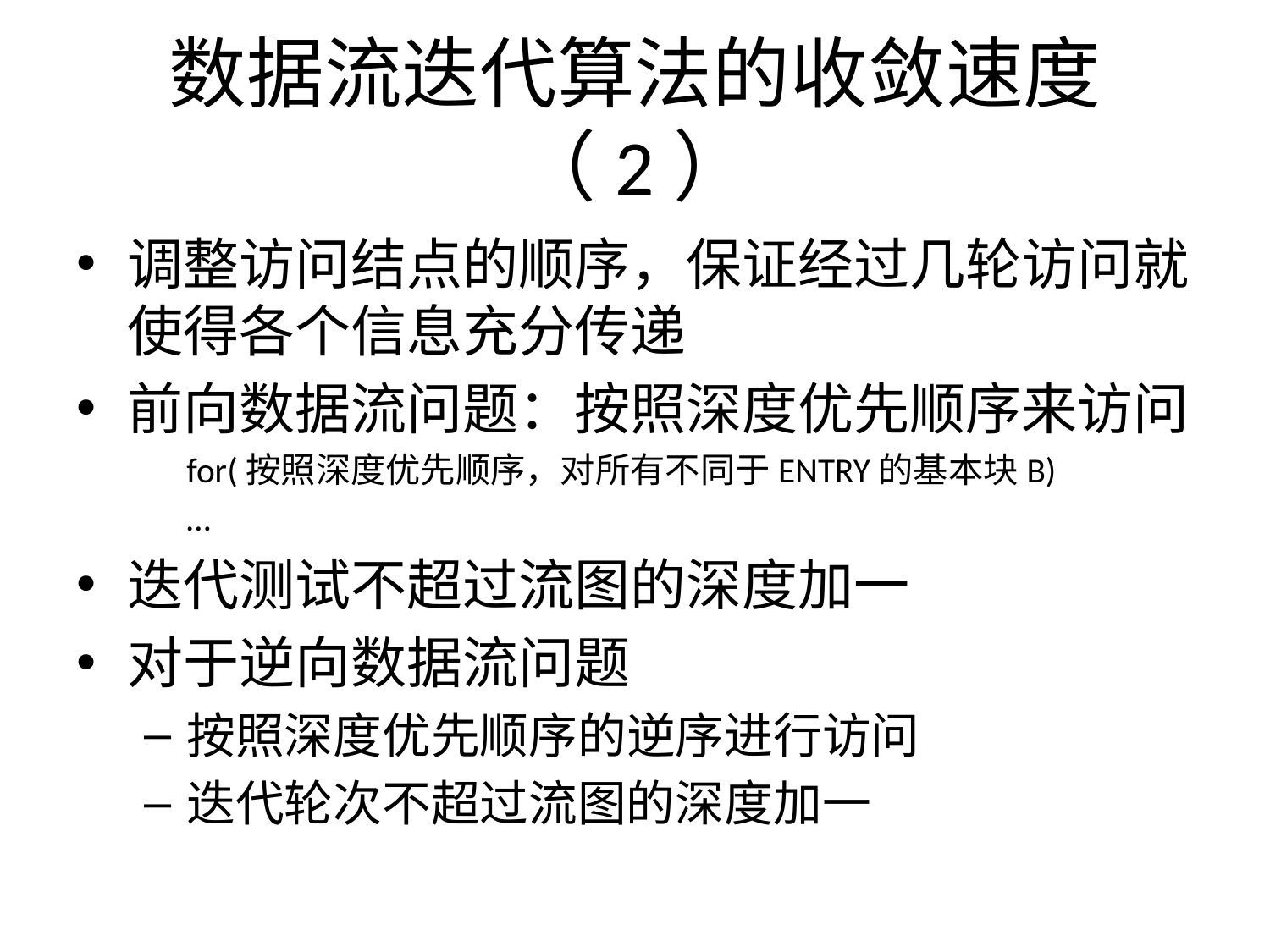

# 数据流迭代算法的收敛速度（2）
调整访问结点的顺序，保证经过几轮访问就使得各个信息充分传递
前向数据流问题：按照深度优先顺序来访问
	for(按照深度优先顺序，对所有不同于ENTRY的基本块B)
			…
迭代测试不超过流图的深度加一
对于逆向数据流问题
按照深度优先顺序的逆序进行访问
迭代轮次不超过流图的深度加一